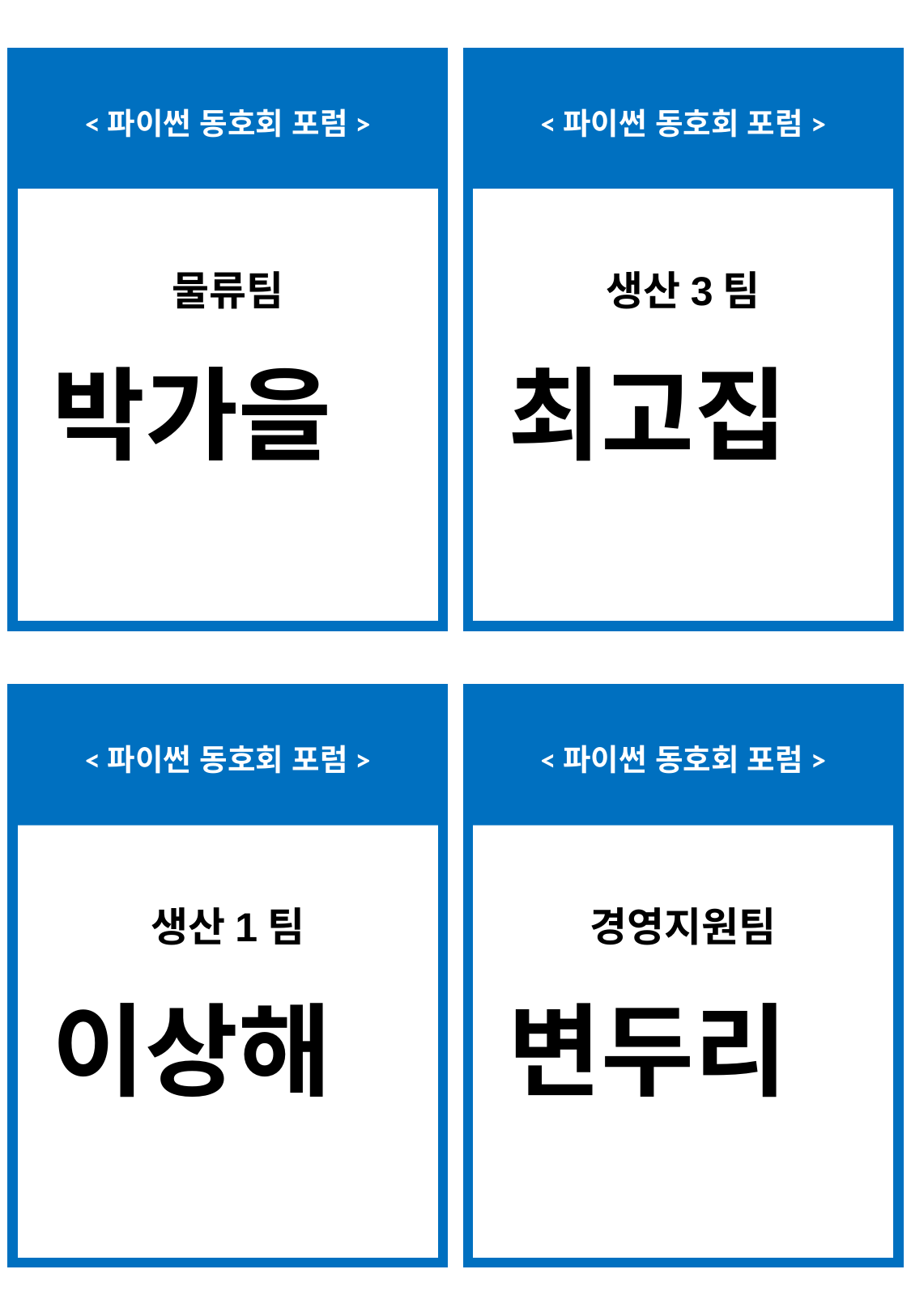

<파이썬 동호회 포럼>
<파이썬 동호회 포럼>
물류팀
생산3팀
박가을
최고집

<파이썬 동호회 포럼>
<파이썬 동호회 포럼>
생산1팀
경영지원팀
이상해
변두리